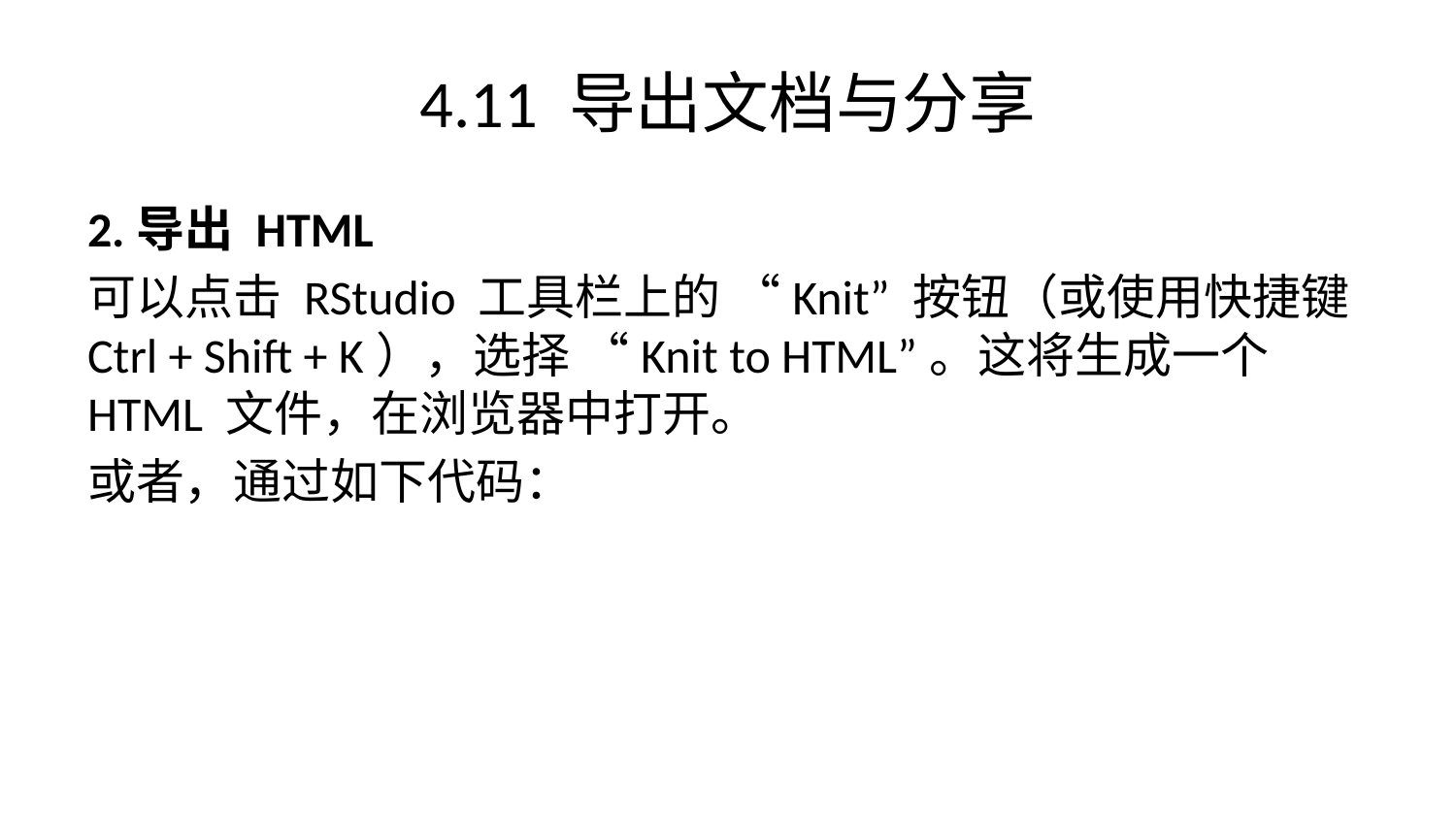

# 4.11 导出文档与分享
2.导出 HTML
可以点击 RStudio 工具栏上的 “Knit” 按钮（或使用快捷键 Ctrl + Shift + K），选择 “Knit to HTML”。这将生成一个 HTML 文件，在浏览器中打开。
或者，通过如下代码：